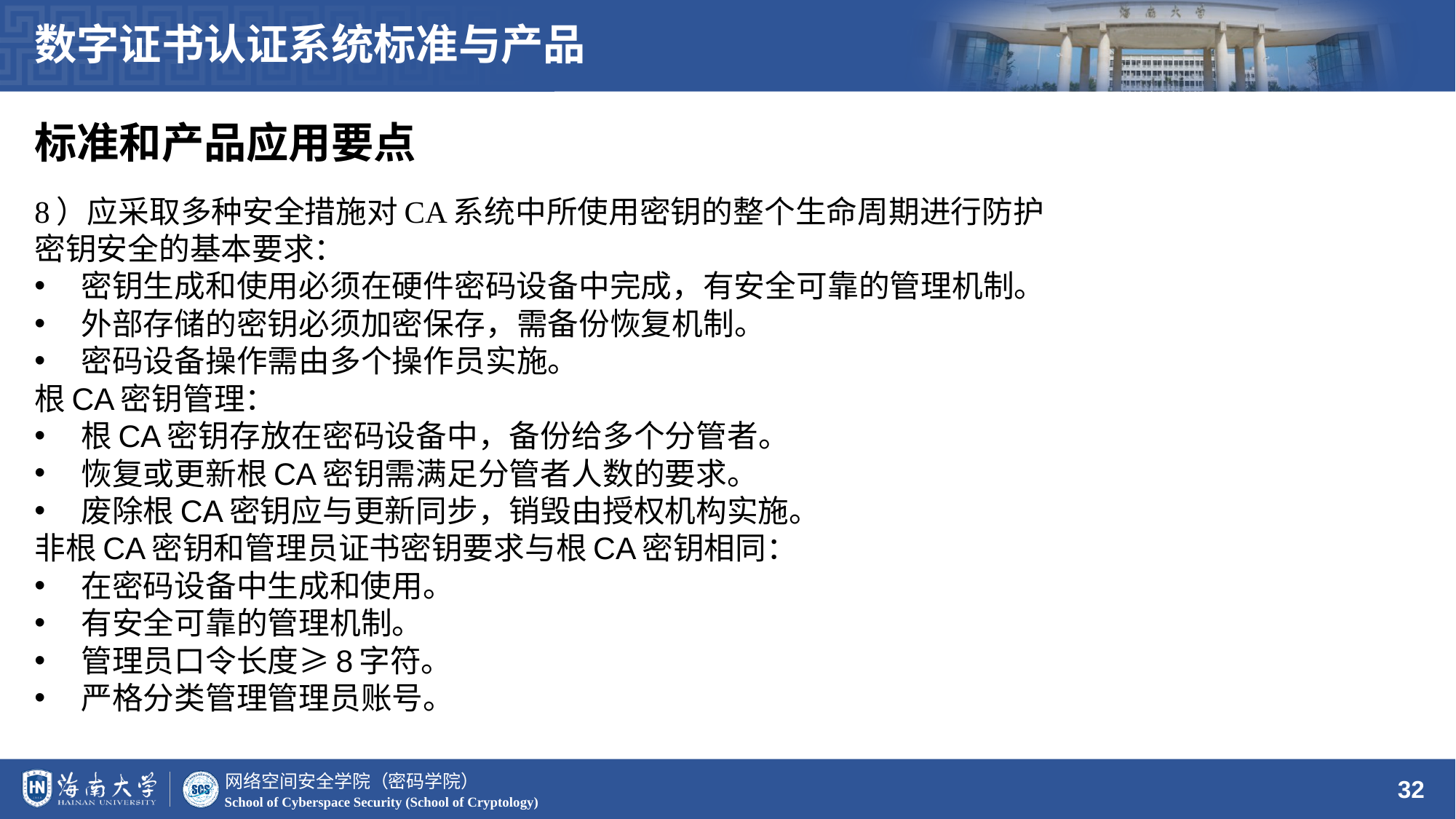

数字证书认证系统标准与产品
标准和产品应用要点
8）应采取多种安全措施对CA系统中所使用密钥的整个生命周期进行防护
密钥安全的基本要求：
密钥生成和使用必须在硬件密码设备中完成，有安全可靠的管理机制。
外部存储的密钥必须加密保存，需备份恢复机制。
密码设备操作需由多个操作员实施。
根CA密钥管理：
根CA密钥存放在密码设备中，备份给多个分管者。
恢复或更新根CA密钥需满足分管者人数的要求。
废除根CA密钥应与更新同步，销毁由授权机构实施。
非根CA密钥和管理员证书密钥要求与根CA密钥相同：
在密码设备中生成和使用。
有安全可靠的管理机制。
管理员口令长度≥8字符。
严格分类管理管理员账号。
32